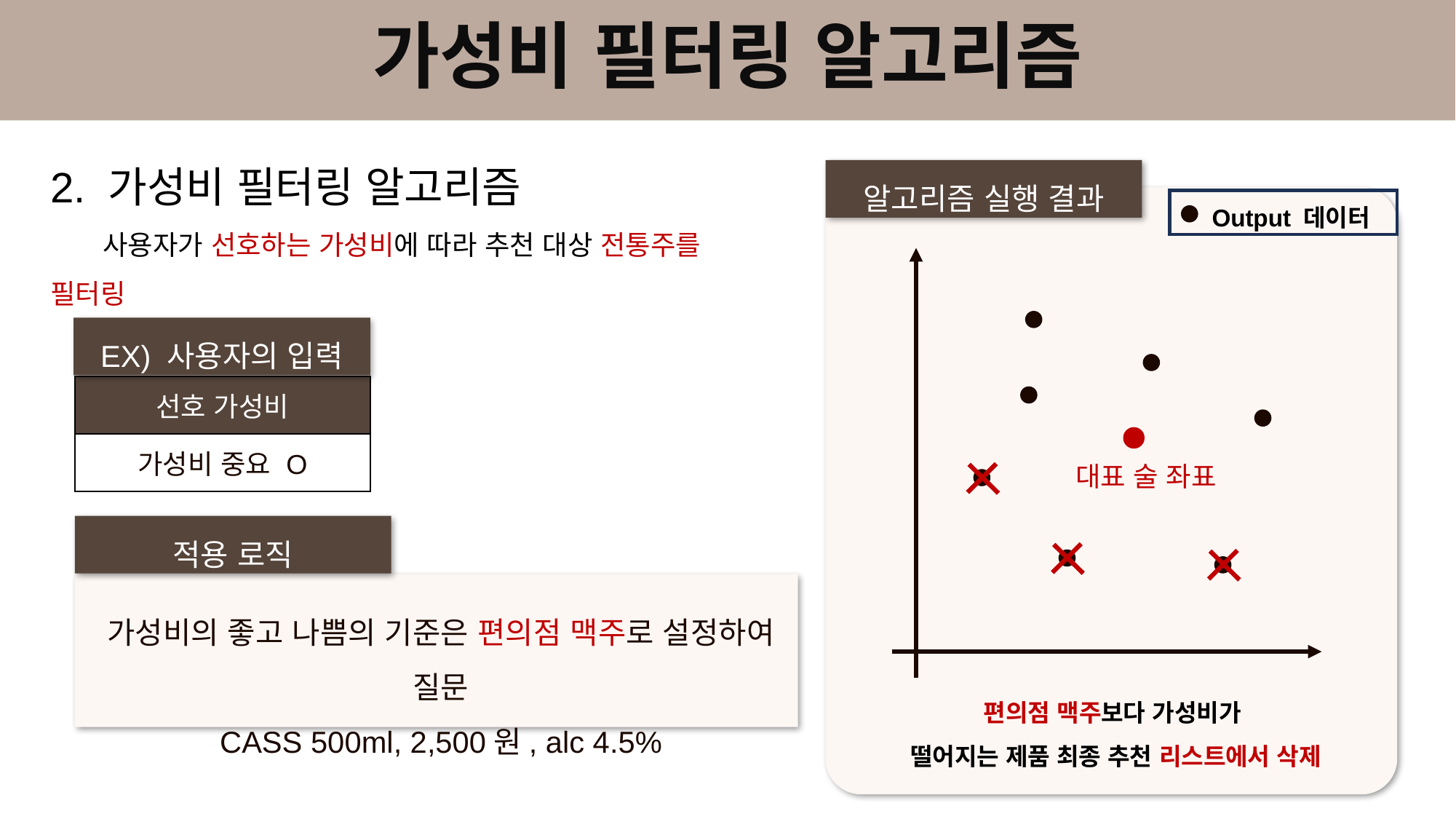

가성비 필터링 알고리즘
2. 가성비 필터링 알고리즘
      사용자가 선호하는 가성비에 따라 추천 대상 전통주를 필터링
알고리즘 실행 결과
Output 데이터

EX) 사용자의 입력

| 선호 가성비 |
| --- |
| 가성비 중요 O |

대표 술 좌표

적용 로직

가성비의 좋고 나쁨의 기준은 편의점 맥주로 설정하여 질문
CASS 500ml, 2,500원, alc 4.5%
편의점 맥주보다 가성비가
떨어지는 제품 최종 추천 리스트에서 삭제